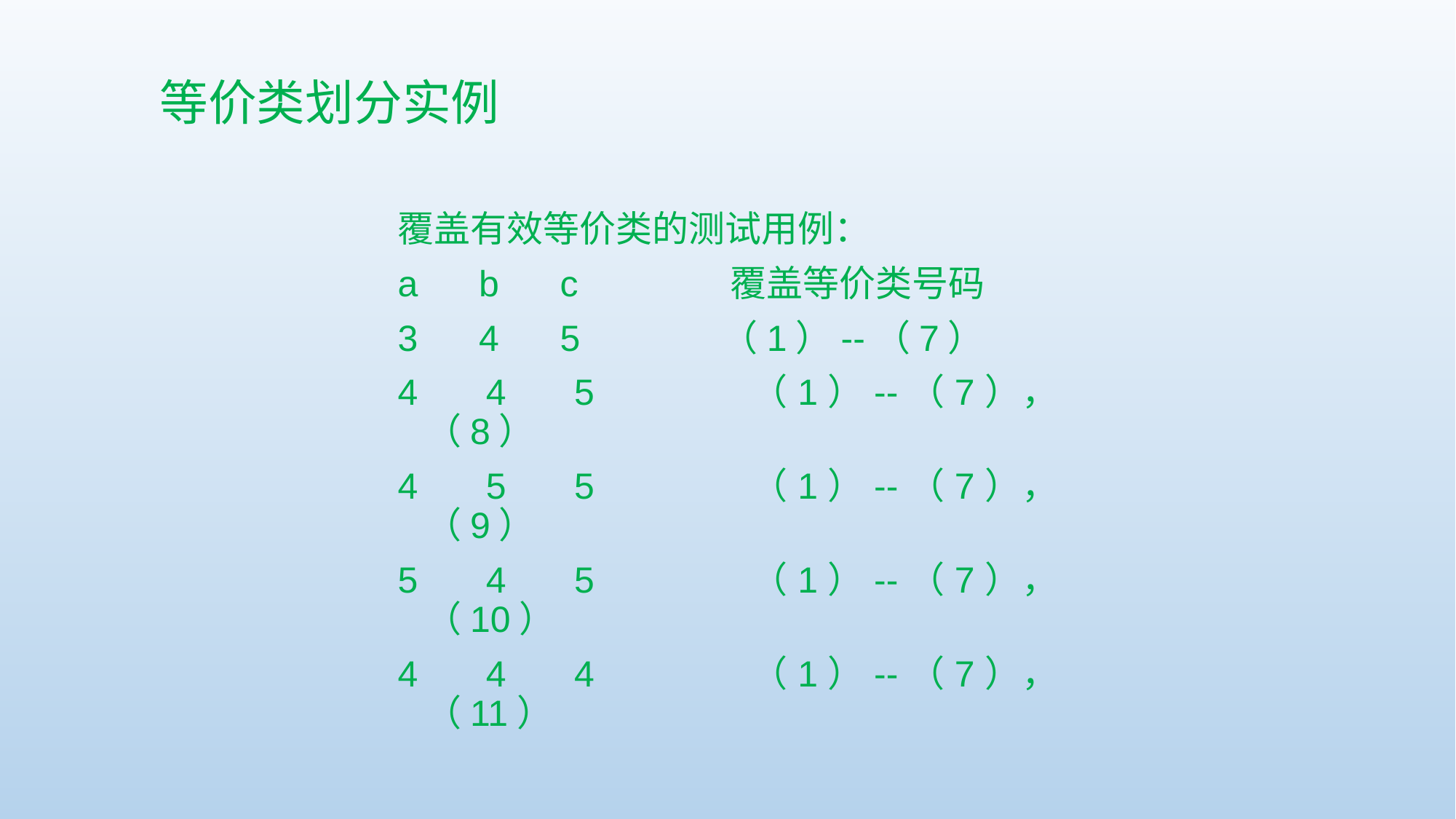

# 等价类划分实例
覆盖有效等价类的测试用例：
a      b      c              覆盖等价类号码
3      4      5             （1）--（7）
4      4      5             （1）--（7），（8）
4      5      5             （1）--（7），（9）
5      4      5             （1）--（7），（10）
4      4      4             （1）--（7），（11）